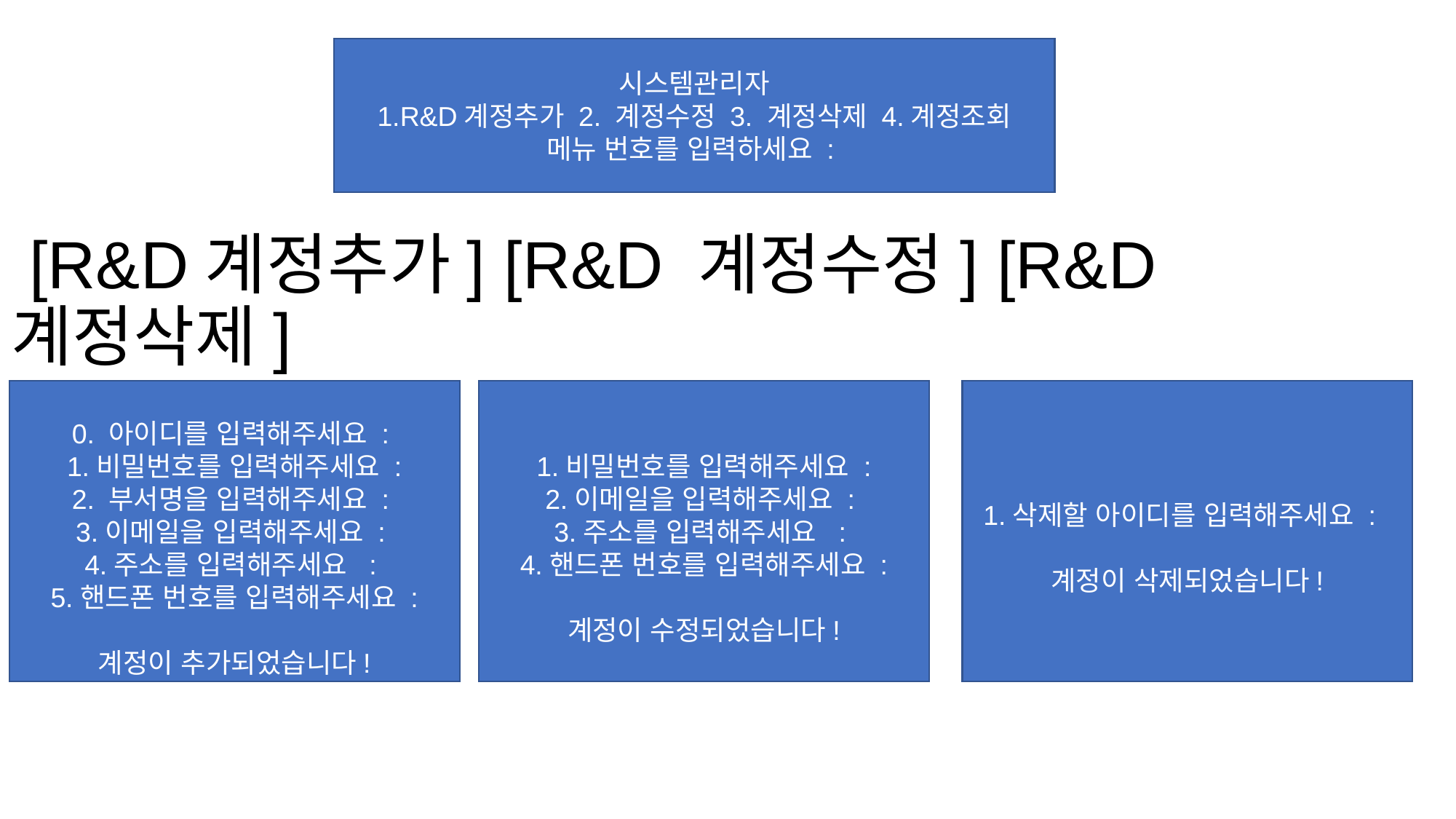

시스템관리자
1.R&D계정추가 2. 계정수정 3. 계정삭제 4.계정조회
메뉴 번호를 입력하세요 :
# [R&D계정추가] [R&D 계정수정] [R&D 계정삭제]

1.삭제할 아이디를 입력해주세요 :

계정이 삭제되었습니다!

1.비밀번호를 입력해주세요 :
2.이메일을 입력해주세요 :
3.주소를 입력해주세요  :
4.핸드폰 번호를 입력해주세요 :

계정이 수정되었습니다!

0. 아이디를 입력해주세요 :
1.비밀번호를 입력해주세요 :
2. 부서명을 입력해주세요 :
3.이메일을 입력해주세요 :
4.주소를 입력해주세요  :
5.핸드폰 번호를 입력해주세요 :

계정이 추가되었습니다!